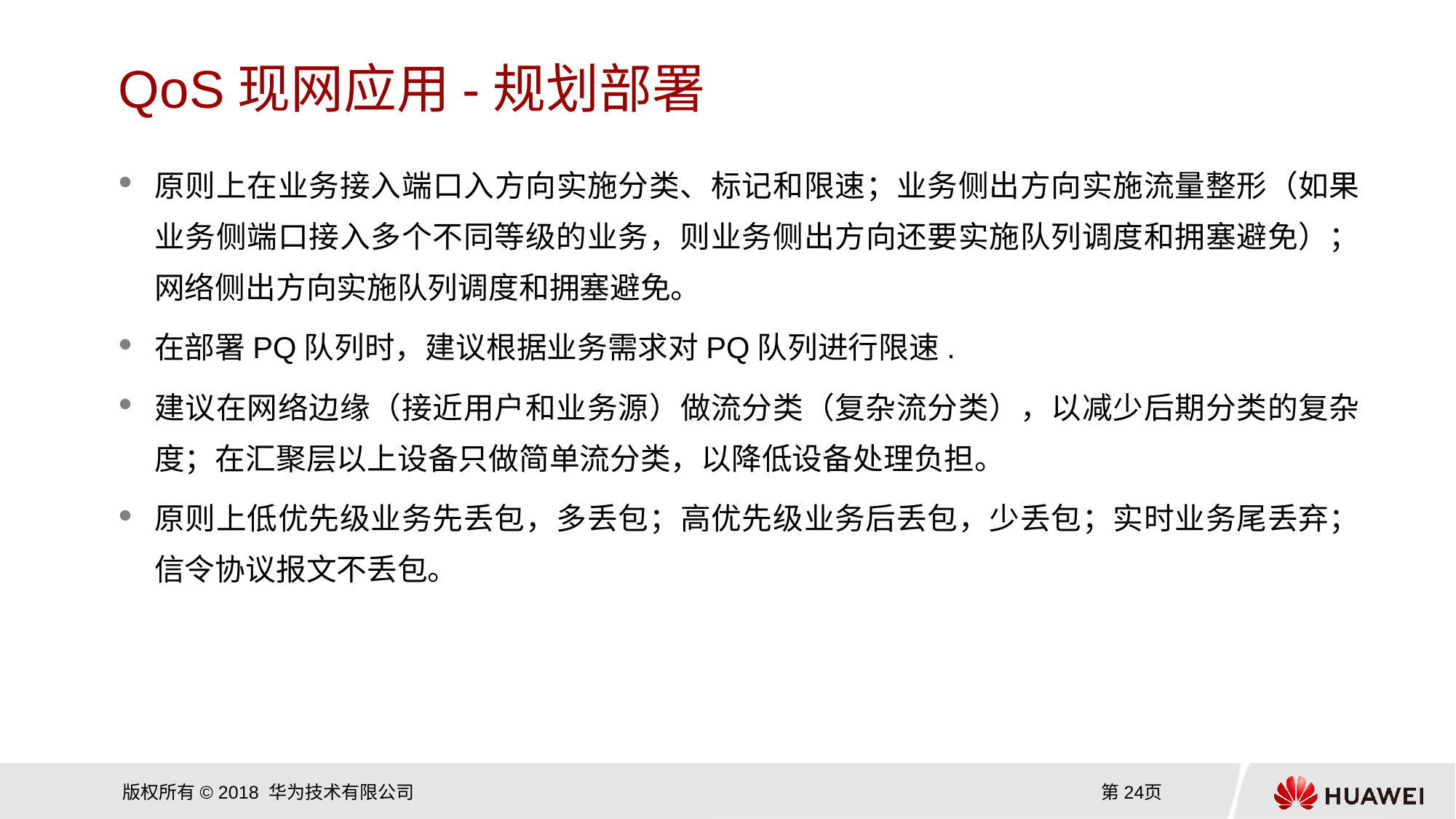

# QoS现网应用-规划部署
原则上在业务接入端口入方向实施分类、标记和限速；业务侧出方向实施流量整形（如果业务侧端口接入多个不同等级的业务，则业务侧出方向还要实施队列调度和拥塞避免）；网络侧出方向实施队列调度和拥塞避免。
在部署PQ队列时，建议根据业务需求对PQ队列进行限速.
建议在网络边缘（接近用户和业务源）做流分类（复杂流分类），以减少后期分类的复杂度；在汇聚层以上设备只做简单流分类，以降低设备处理负担。
原则上低优先级业务先丢包，多丢包；高优先级业务后丢包，少丢包；实时业务尾丢弃；信令协议报文不丢包。